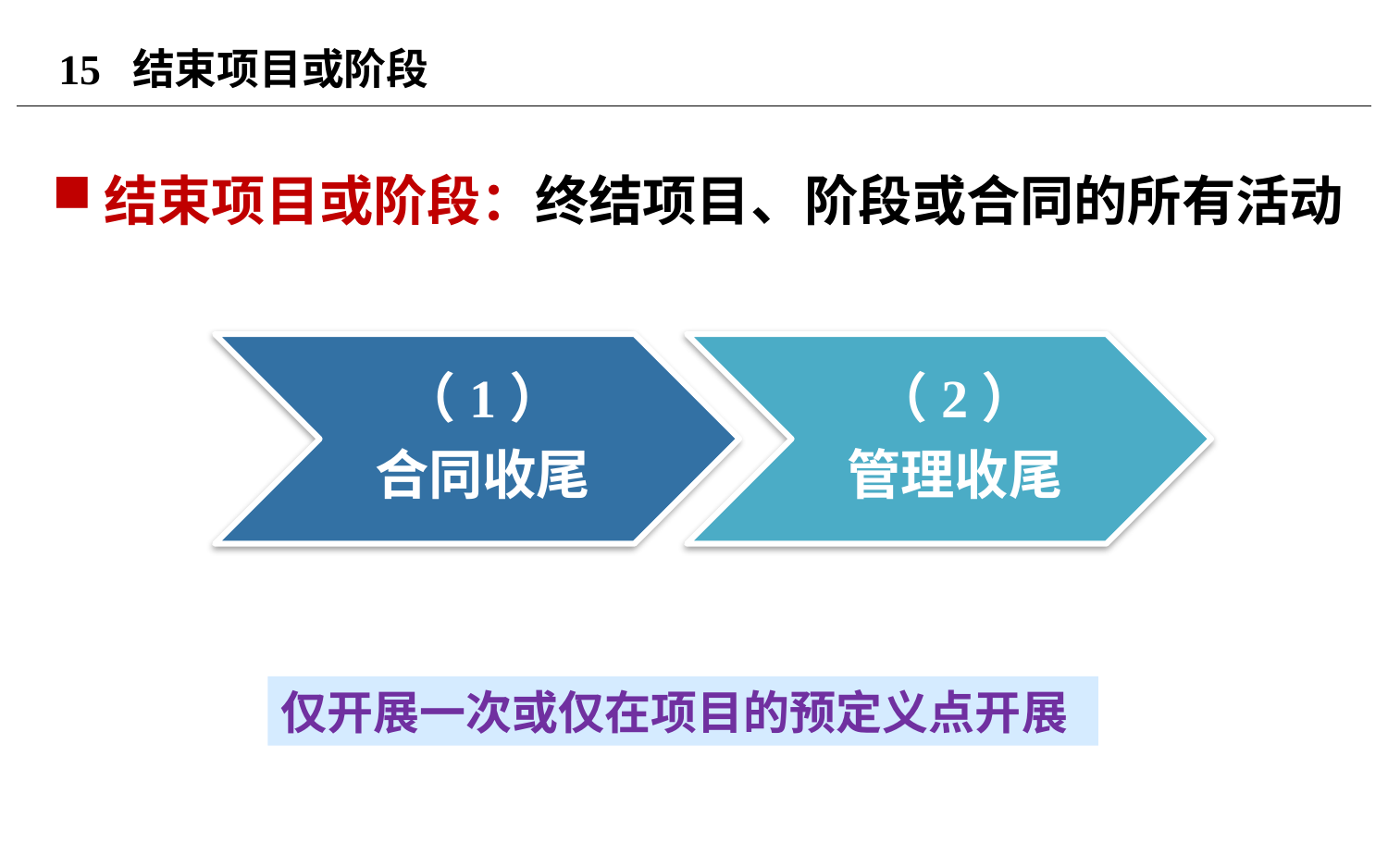

# 15  结束项目或阶段
结束项目或阶段：终结项目、阶段或合同的所有活动

（1）
合同收尾
（2）
管理收尾
仅开展一次或仅在项目的预定义点开展